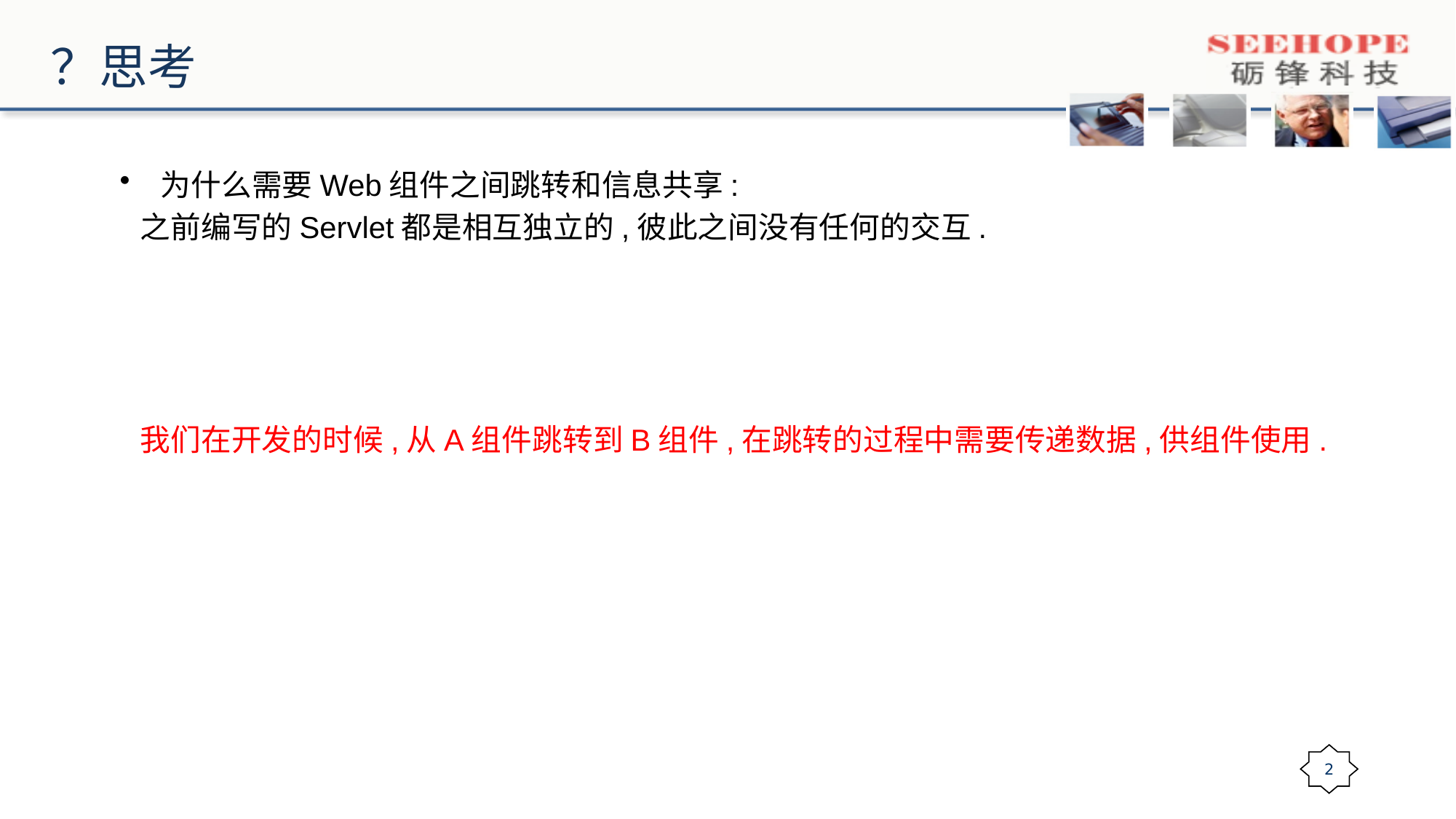

# ？思考
为什么需要Web组件之间跳转和信息共享:
  之前编写的Servlet都是相互独立的,彼此之间没有任何的交互.

  我们在开发的时候,从A组件跳转到B组件,在跳转的过程中需要传递数据,供组件使用.